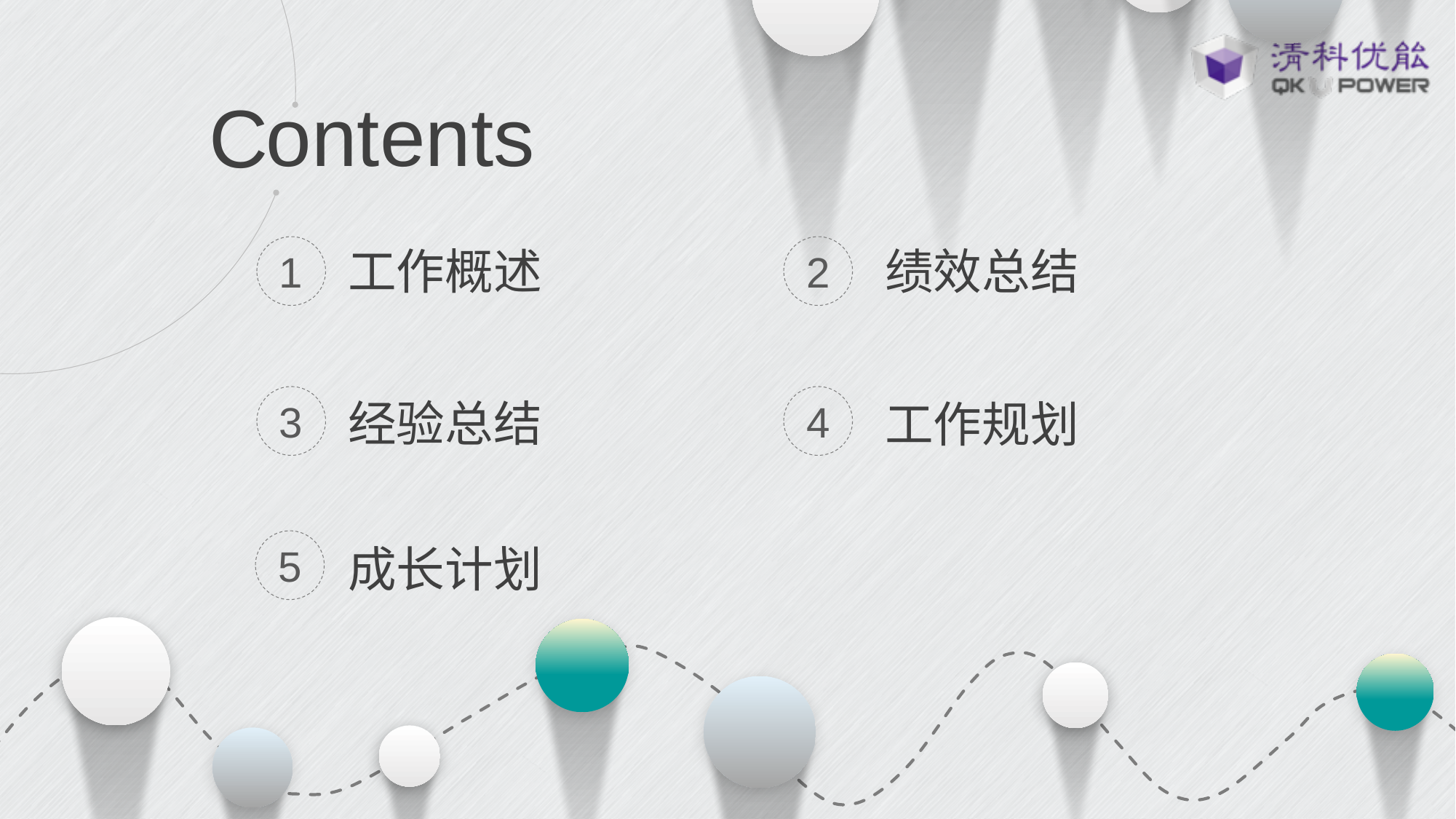

ontents
C
绩效总结
工作概述
1
2
3
4
经验总结
工作规划
5
成长计划